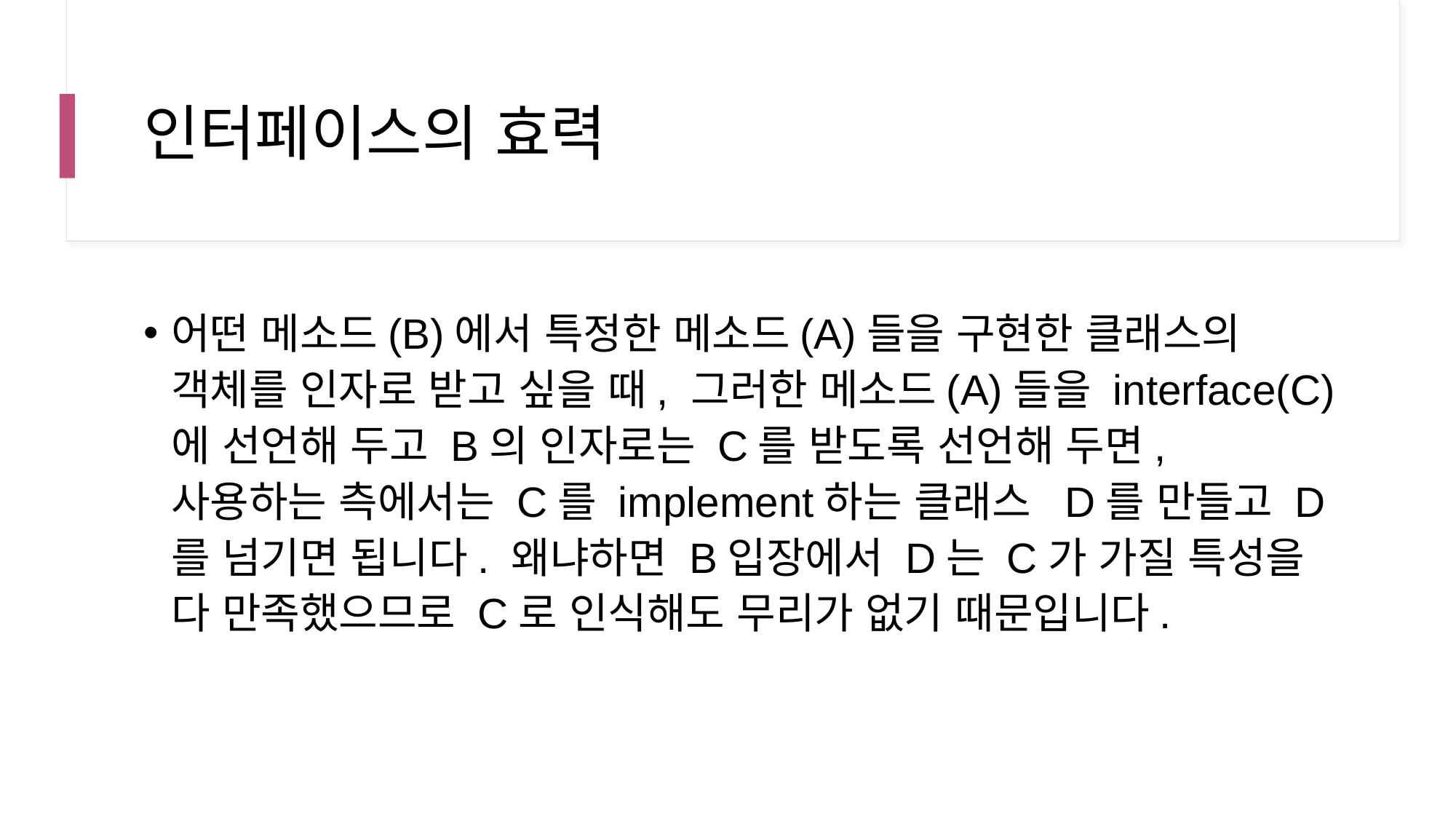

# 인터페이스의 효력
어떤 메소드(B)에서 특정한 메소드(A)들을 구현한 클래스의 객체를 인자로 받고 싶을 때, 그러한 메소드(A)들을 interface(C)에 선언해 두고 B의 인자로는 C를 받도록 선언해 두면, 사용하는 측에서는 C를 implement하는 클래스  D를 만들고 D를 넘기면 됩니다. 왜냐하면 B입장에서 D는 C가 가질 특성을 다 만족했으므로 C로 인식해도 무리가 없기 때문입니다.